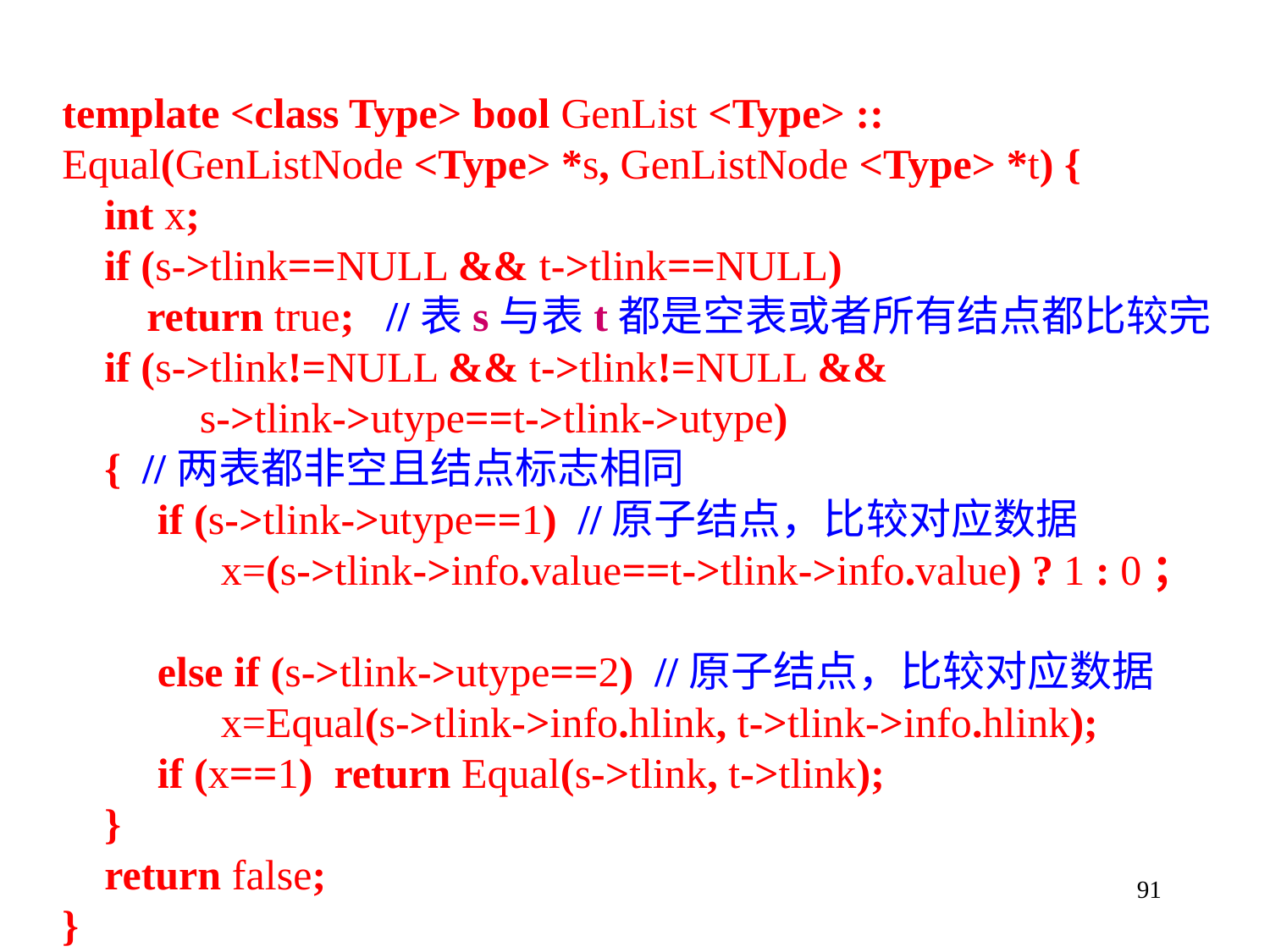

template <class Type> bool GenList <Type> ::
Equal(GenListNode <Type> *s, GenListNode <Type> *t) {
    int x;
    if (s->tlink==NULL && t->tlink==NULL)
        return true;   //表s与表t都是空表或者所有结点都比较完
    if (s->tlink!=NULL && t->tlink!=NULL &&
             s->tlink->utype==t->tlink->utype)
    {  //两表都非空且结点标志相同
         if (s->tlink->utype==1)  //原子结点，比较对应数据
	   x=(s->tlink->info.value==t->tlink->info.value) ? 1 : 0；
         else if (s->tlink->utype==2)  //原子结点，比较对应数据
	   x=Equal(s->tlink->info.hlink, t->tlink->info.hlink);
         if (x==1)  return Equal(s->tlink, t->tlink);
    }
    return false;
}
91